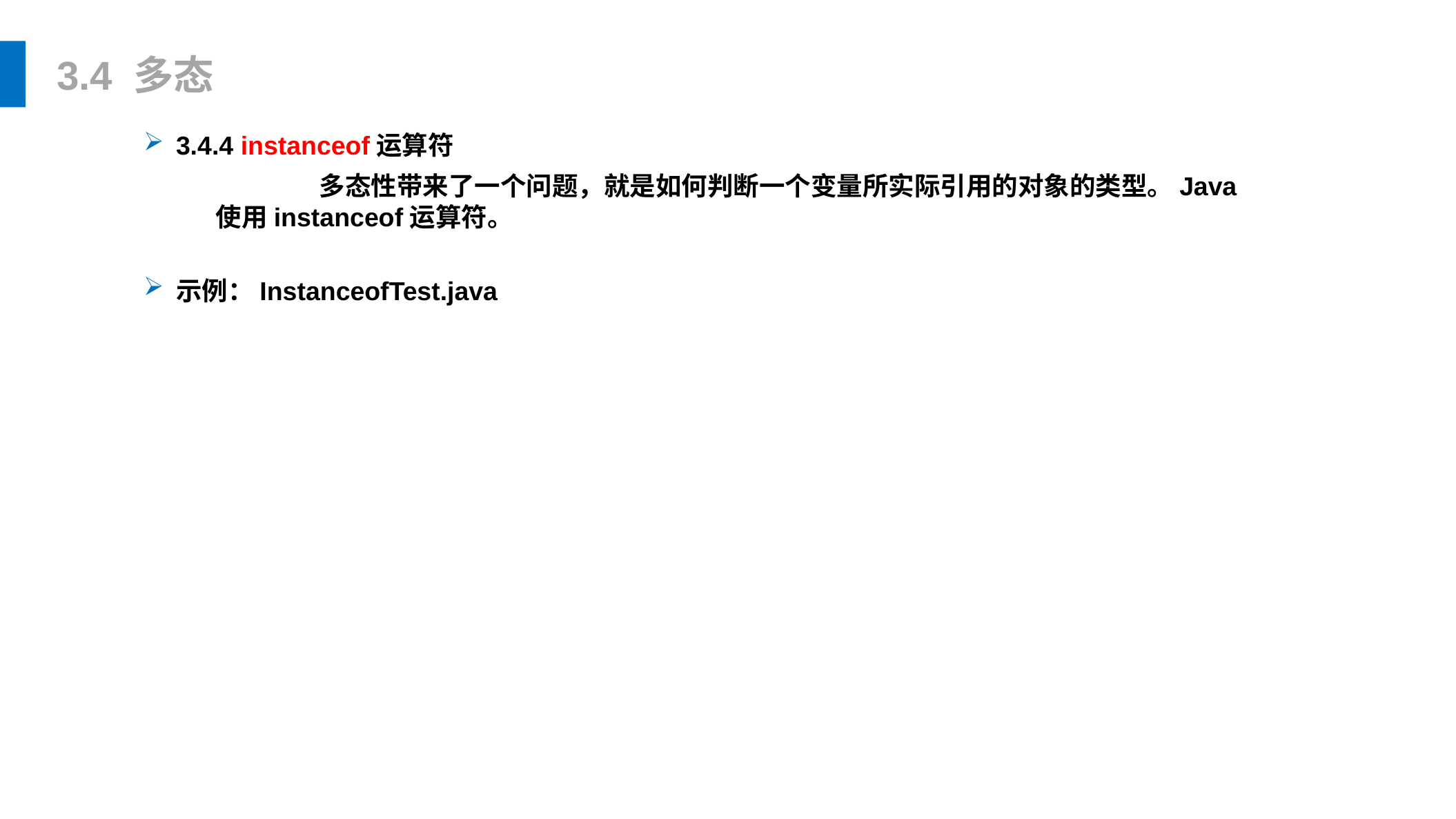

3.4 多态
3.4.4 instanceof运算符
	多态性带来了一个问题，就是如何判断一个变量所实际引用的对象的类型。Java使用instanceof运算符。

示例：InstanceofTest.java